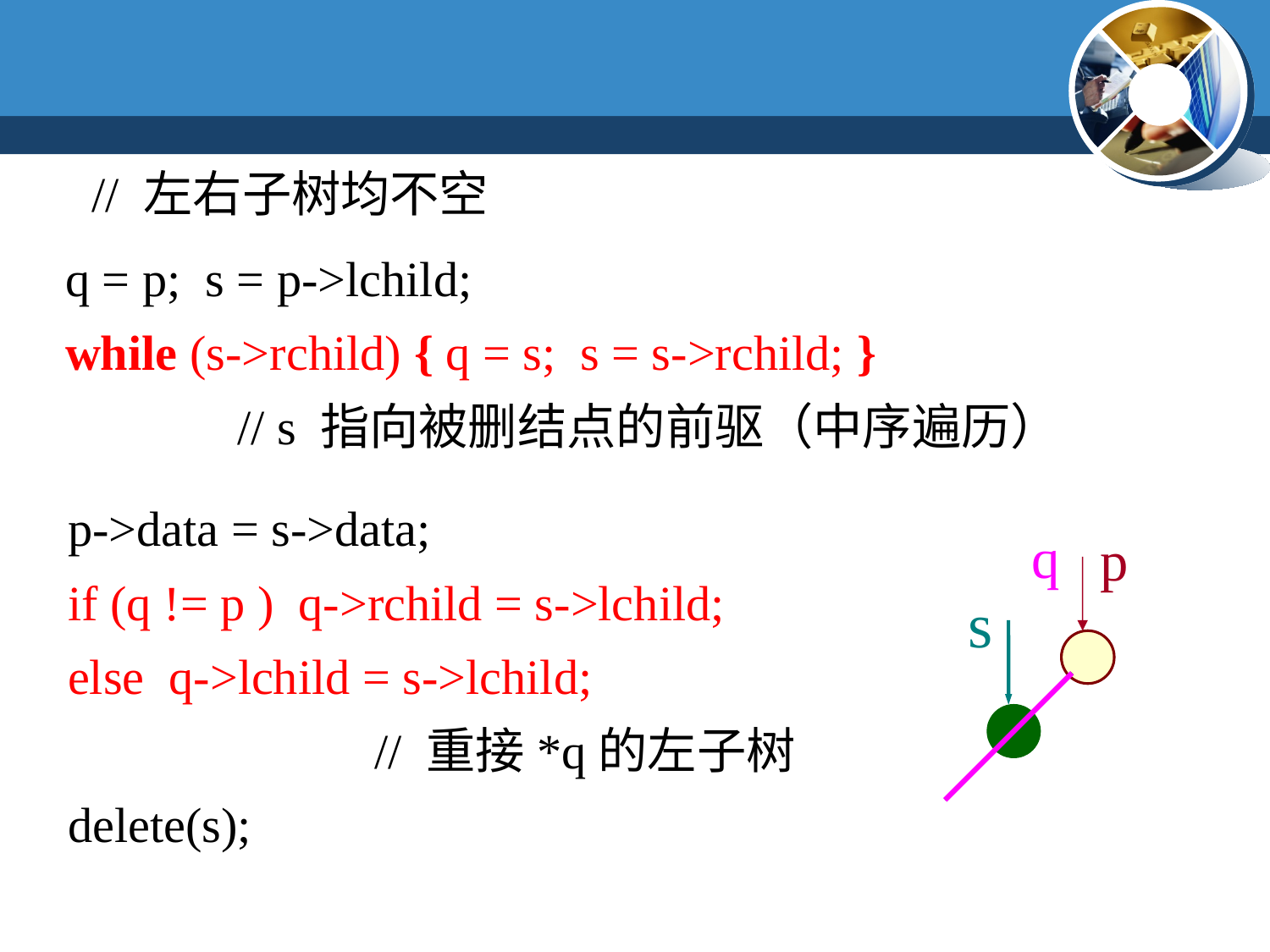

// 左右子树均不空
q = p;  s = p->lchild;
while (s->rchild) { q = s;  s = s->rchild; }
              // s 指向被删结点的前驱（中序遍历）
p->data = s->data;
if (q != p )  q->rchild = s->lchild;
else  q->lchild = s->lchild;
                         // 重接*q的左子树
delete(s);
q
p

s